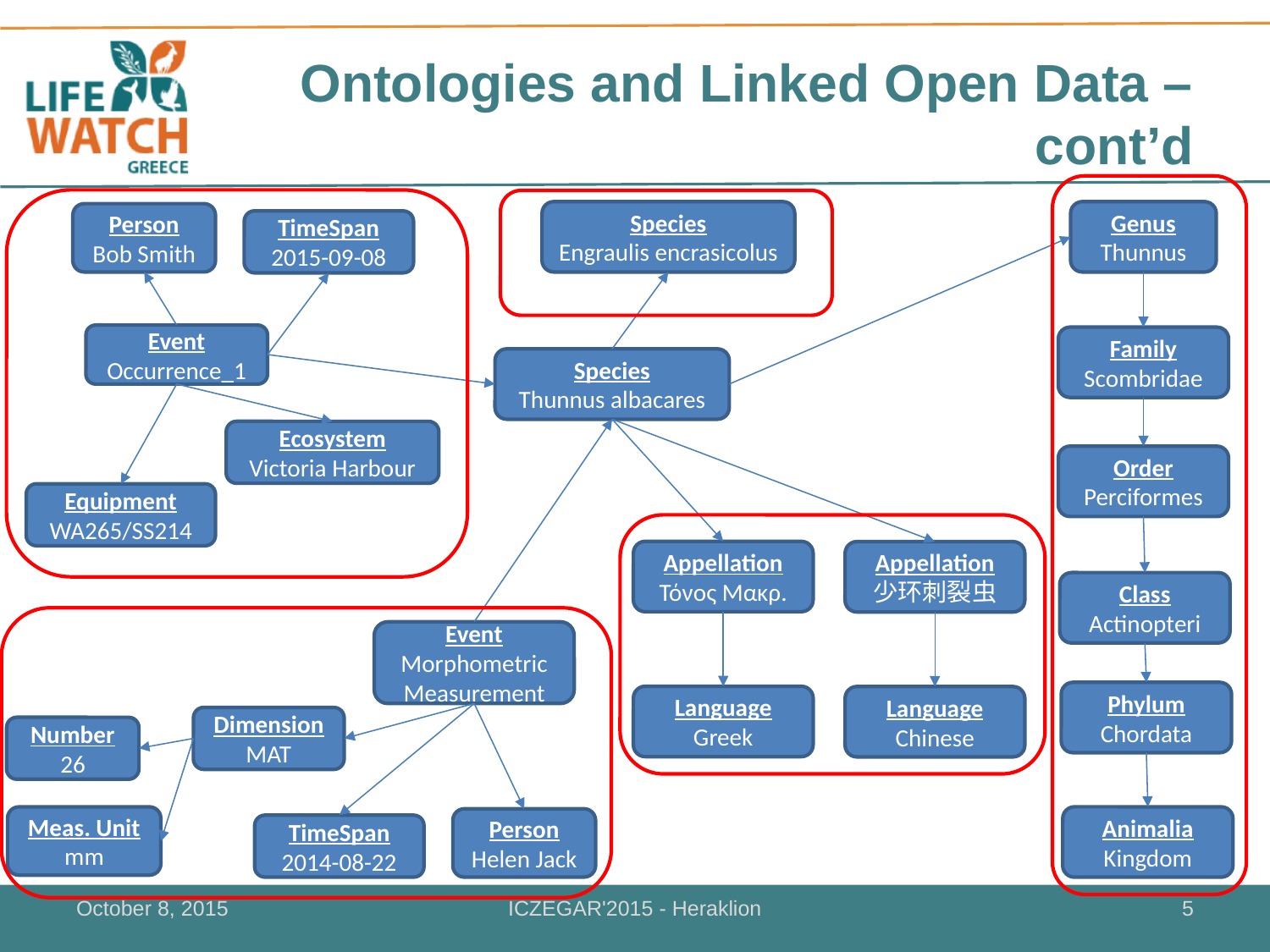

# Ontologies and Linked Open Data – cont’d

Species
Engraulis encrasicolus
Genus
Thunnus
Family
Scombridae
Order
Perciformes
Class
Actinopteri
Phylum
Chordata
Animalia
Kingdom
Person
Bob Smith
TimeSpan
2015-09-08
Event
Occurrence_1
Ecosystem
Victoria Harbour
Equipment
WA265/SS214
Species
Thunnus albacares
Event
Morphometric Measurement
Dimension
MAT
Number
26
Meas. Unit
mm
Person
Helen Jack
TimeSpan
2014-08-22
Appellation
Τόνος Μακρ.
Appellation
少环刺裂虫
Language
Greek
Language
Chinese

October 8, 2015
ICZEGAR'2015 - Heraklion
5